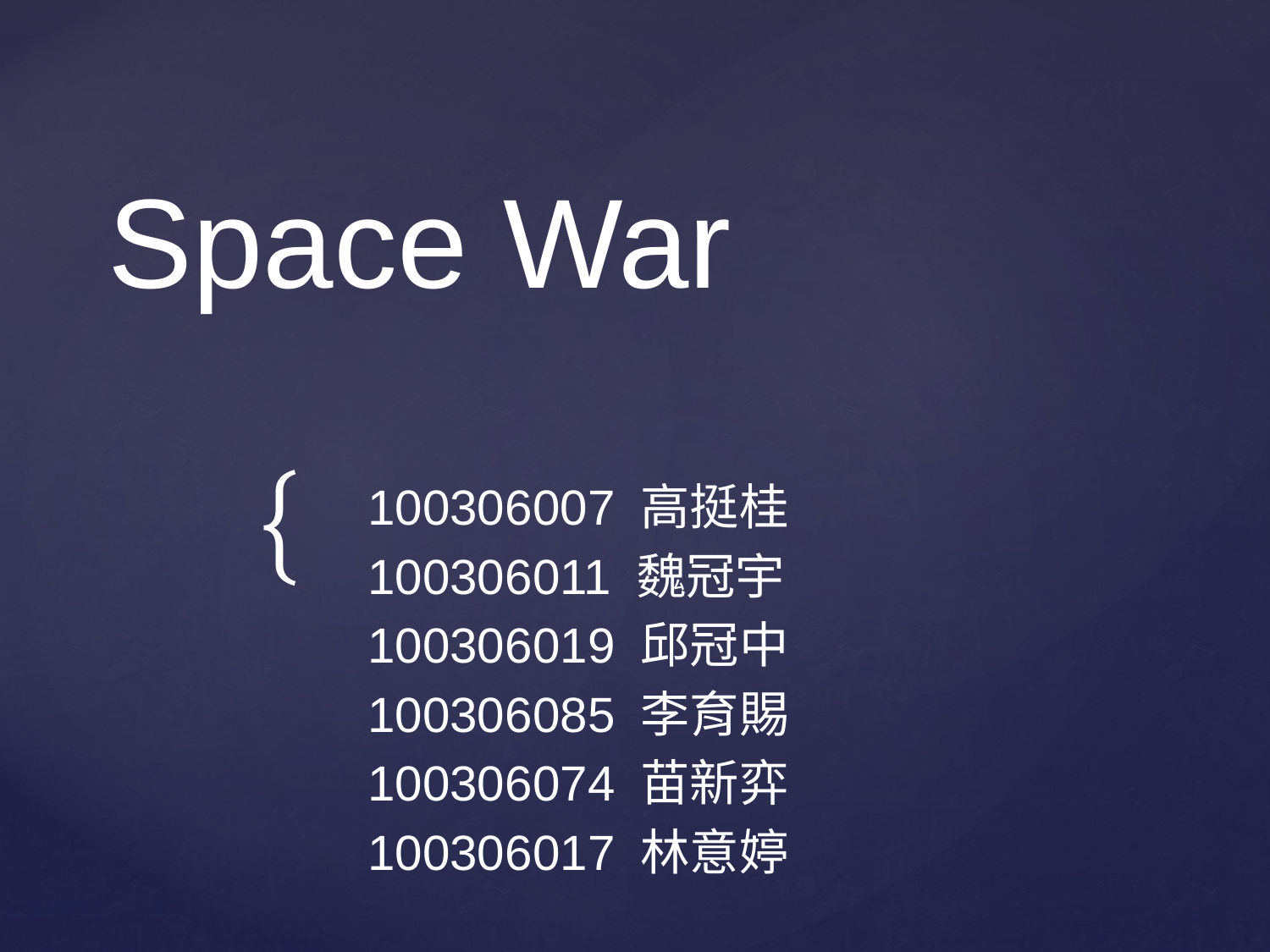

# Space War
100306007 高挺桂
100306011 魏冠宇
100306019 邱冠中
100306085 李育賜
100306074 苗新弈
100306017 林意婷